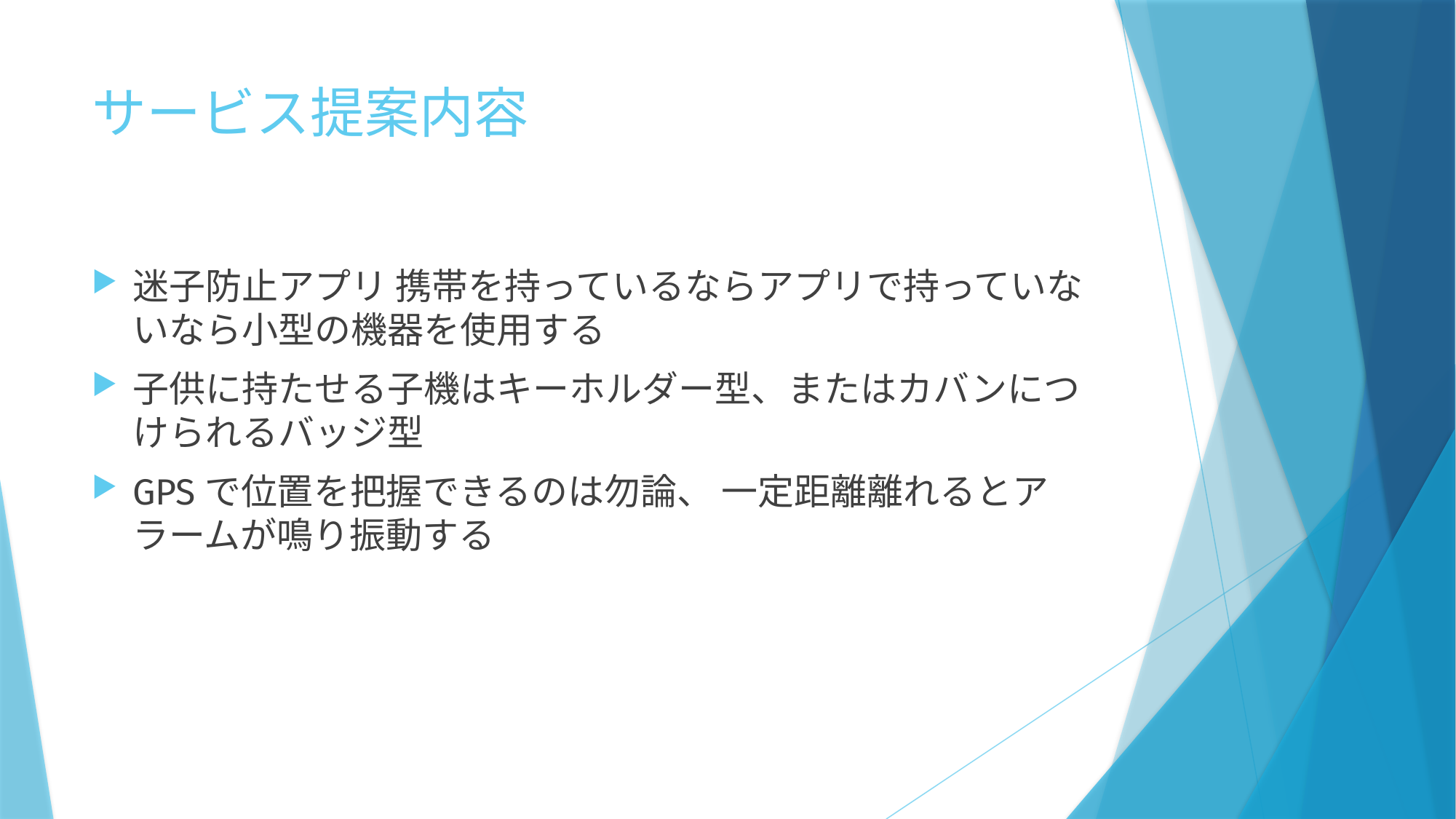

# サービス提案内容
迷子防止アプリ 携帯を持っているならアプリで持っていないなら小型の機器を使用する
子供に持たせる子機はキーホルダー型、またはカバンにつけられるバッジ型
GPSで位置を把握できるのは勿論、 一定距離離れるとアラームが鳴り振動する